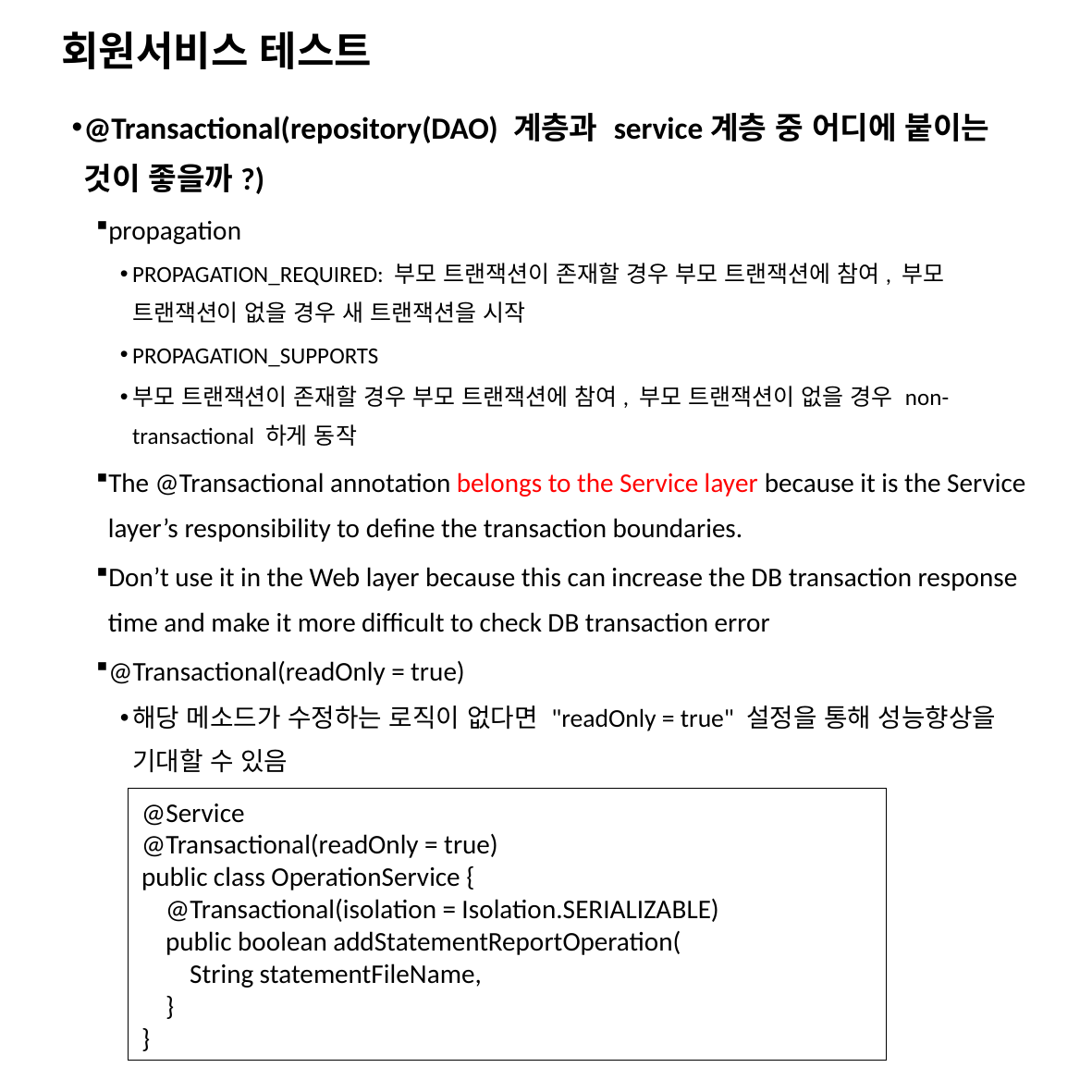

# 회원서비스 테스트
@Transactional(repository(DAO) 계층과 service계층 중 어디에 붙이는 것이 좋을까?)
propagation
PROPAGATION_REQUIRED: 부모 트랜잭션이 존재할 경우 부모 트랜잭션에 참여, 부모 트랜잭션이 없을 경우 새 트랜잭션을 시작
PROPAGATION_SUPPORTS
부모 트랜잭션이 존재할 경우 부모 트랜잭션에 참여, 부모 트랜잭션이 없을 경우 non-transactional 하게 동작
The @Transactional annotation belongs to the Service layer because it is the Service layer’s responsibility to define the transaction boundaries.
Don’t use it in the Web layer because this can increase the DB transaction response time and make it more difficult to check DB transaction error
@Transactional(readOnly = true)
해당 메소드가 수정하는 로직이 없다면 "readOnly = true" 설정을 통해 성능향상을 기대할 수 있음

@Service
@Transactional(readOnly = true)
public class OperationService {
    @Transactional(isolation = Isolation.SERIALIZABLE)
    public boolean addStatementReportOperation(
        String statementFileName,
    }
}